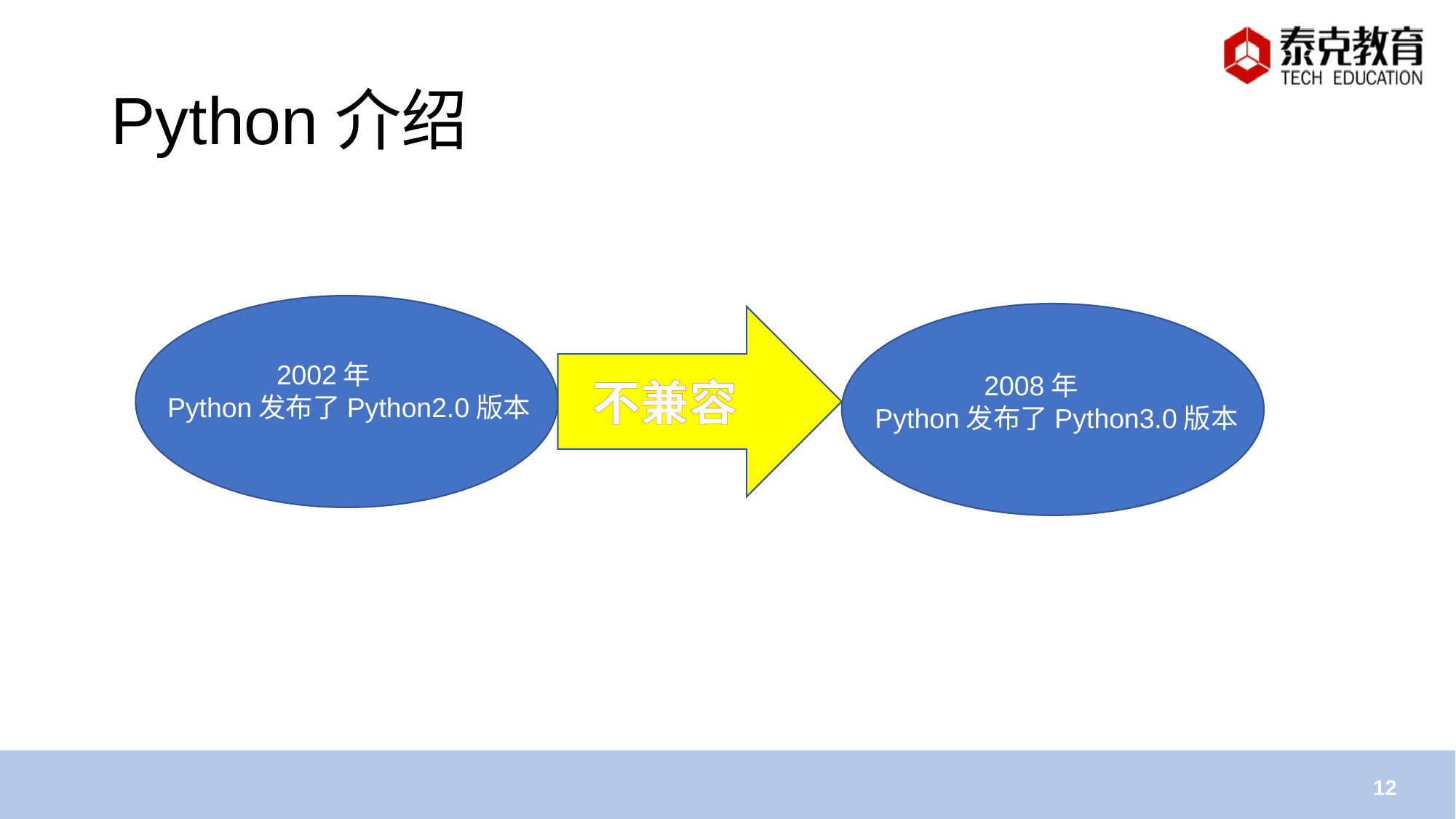

# Python介绍

	2002年
Python发布了Python2.0版本
	2008年
Python发布了Python3.0版本
不兼容
12